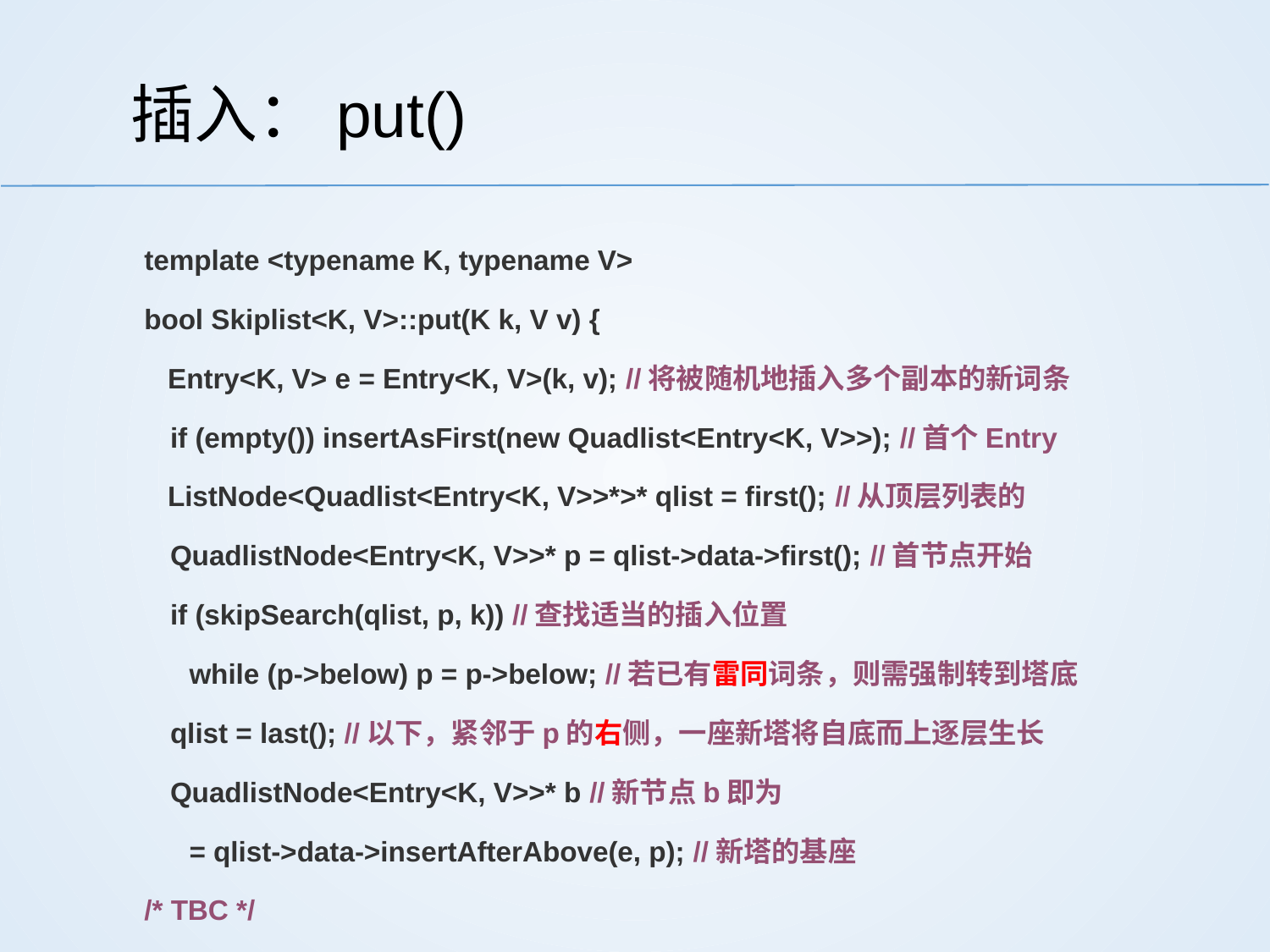

# 插入：put()
	template <typename K, typename V>
bool Skiplist<K, V>::put(K k, V v) {
   Entry<K, V> e = Entry<K, V>(k, v); //将被随机地插入多个副本的新词条
   if (empty()) insertAsFirst(new Quadlist<Entry<K, V>>); //首个Entry
   ListNode<Quadlist<Entry<K, V>>*>* qlist = first(); //从顶层列表的
   QuadlistNode<Entry<K, V>>* p = qlist->data->first(); //首节点开始
   if (skipSearch(qlist, p, k)) //查找适当的插入位置
      while (p->below) p = p->below; //若已有雷同词条，则需强制转到塔底
   qlist = last(); //以下，紧邻于p的右侧，一座新塔将自底而上逐层生长
   QuadlistNode<Entry<K, V>>* b //新节点b即为
      = qlist->data->insertAfterAbove(e, p); //新塔的基座
/* TBC */